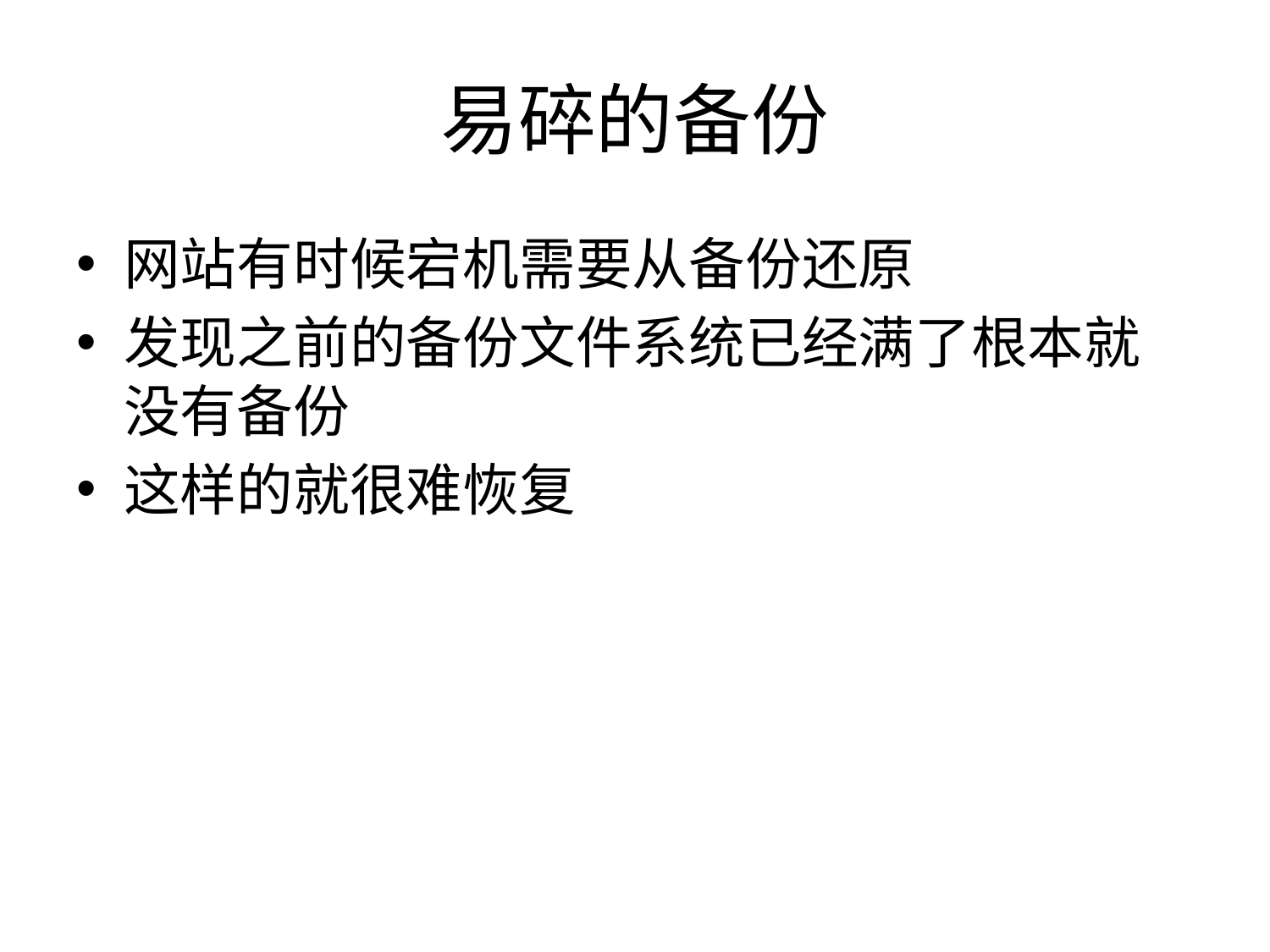

# 易碎的备份
网站有时候宕机需要从备份还原
发现之前的备份文件系统已经满了根本就没有备份
这样的就很难恢复